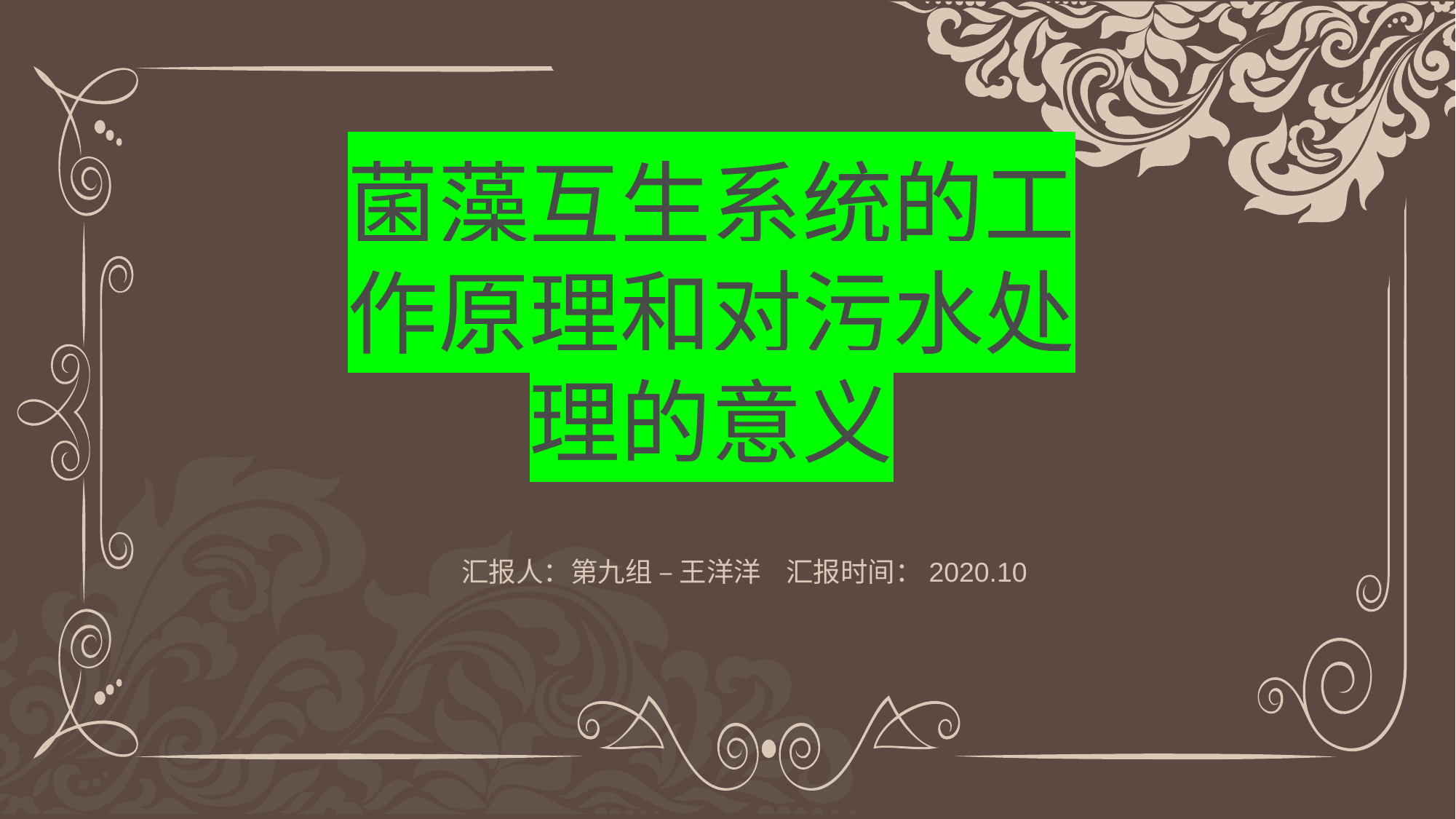

菌藻互生系统的工作原理和对污水处理的意义

汇报人：第九组 – 王洋洋    汇报时间：2020.10